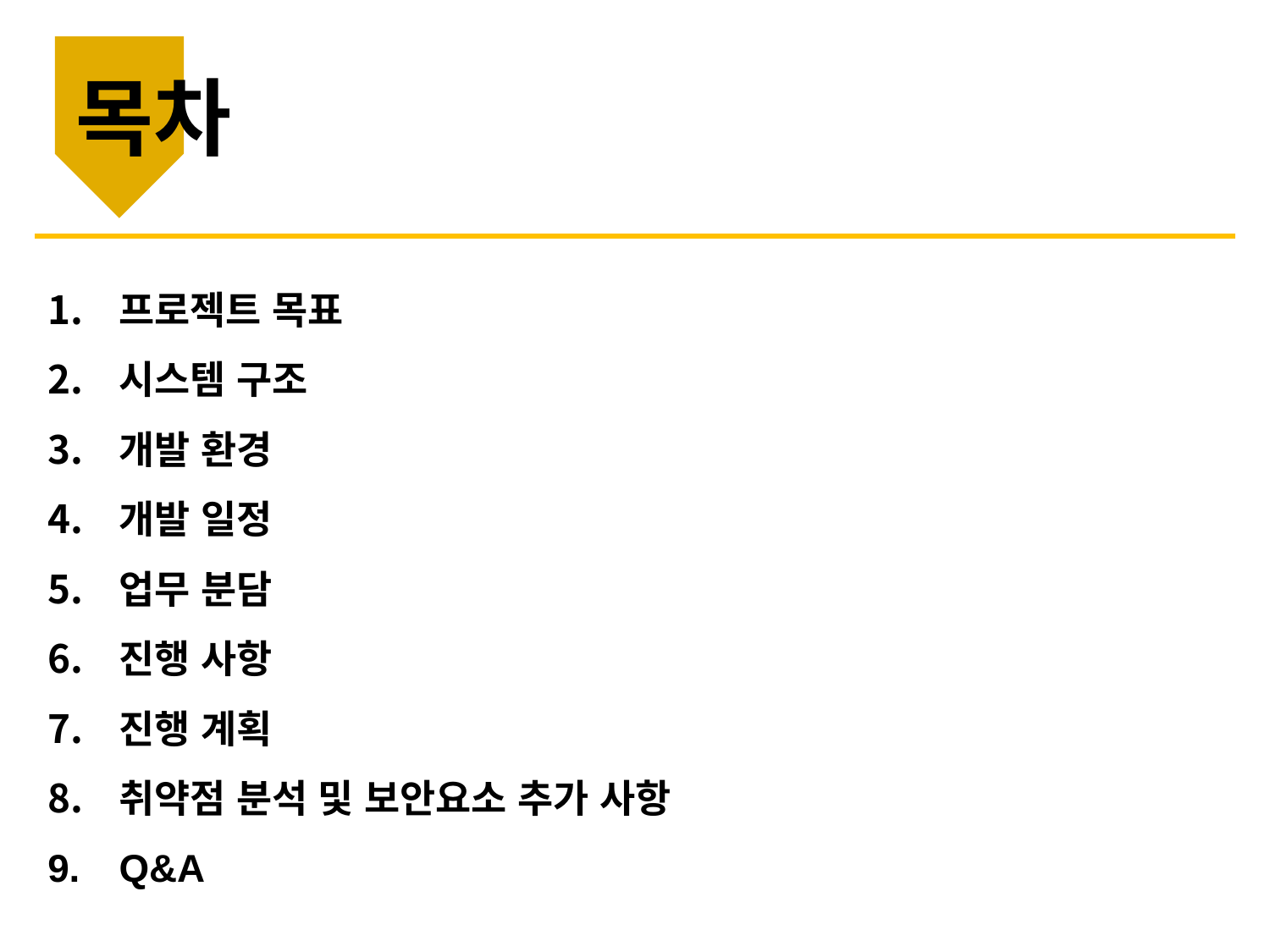

# 목차

프로젝트 목표
시스템 구조
개발 환경
개발 일정
업무 분담
진행 사항
진행 계획
취약점 분석 및 보안요소 추가 사항
Q&A